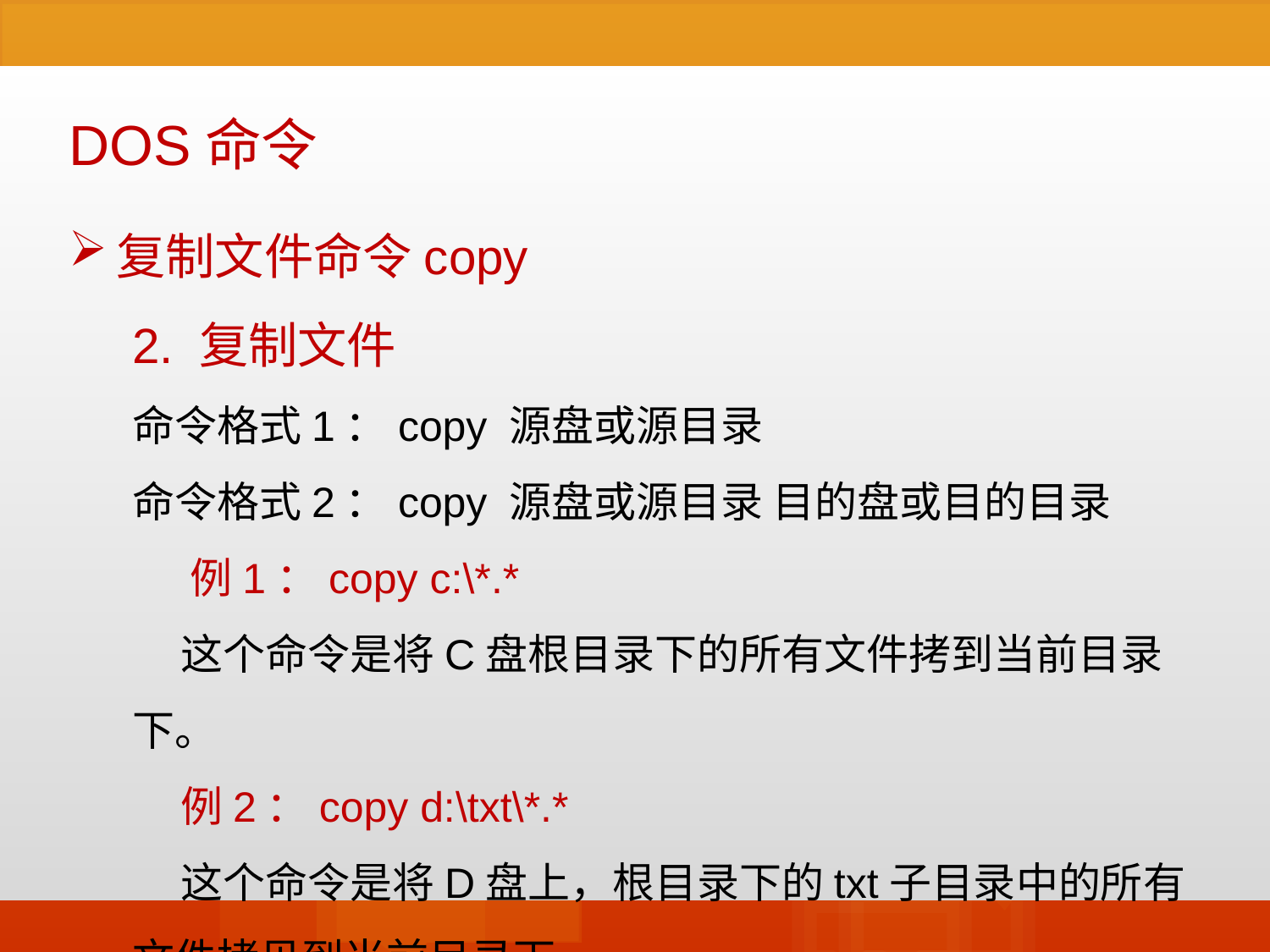

DOS命令
复制文件命令copy
2. 复制文件
命令格式1：copy 源盘或源目录
命令格式2：copy 源盘或源目录 目的盘或目的目录
     例1：copy c:\*.*
    这个命令是将C盘根目录下的所有文件拷到当前目录下。
    例2：copy d:\txt\*.*
    这个命令是将D盘上，根目录下的txt子目录中的所有文件拷贝到当前目录下。